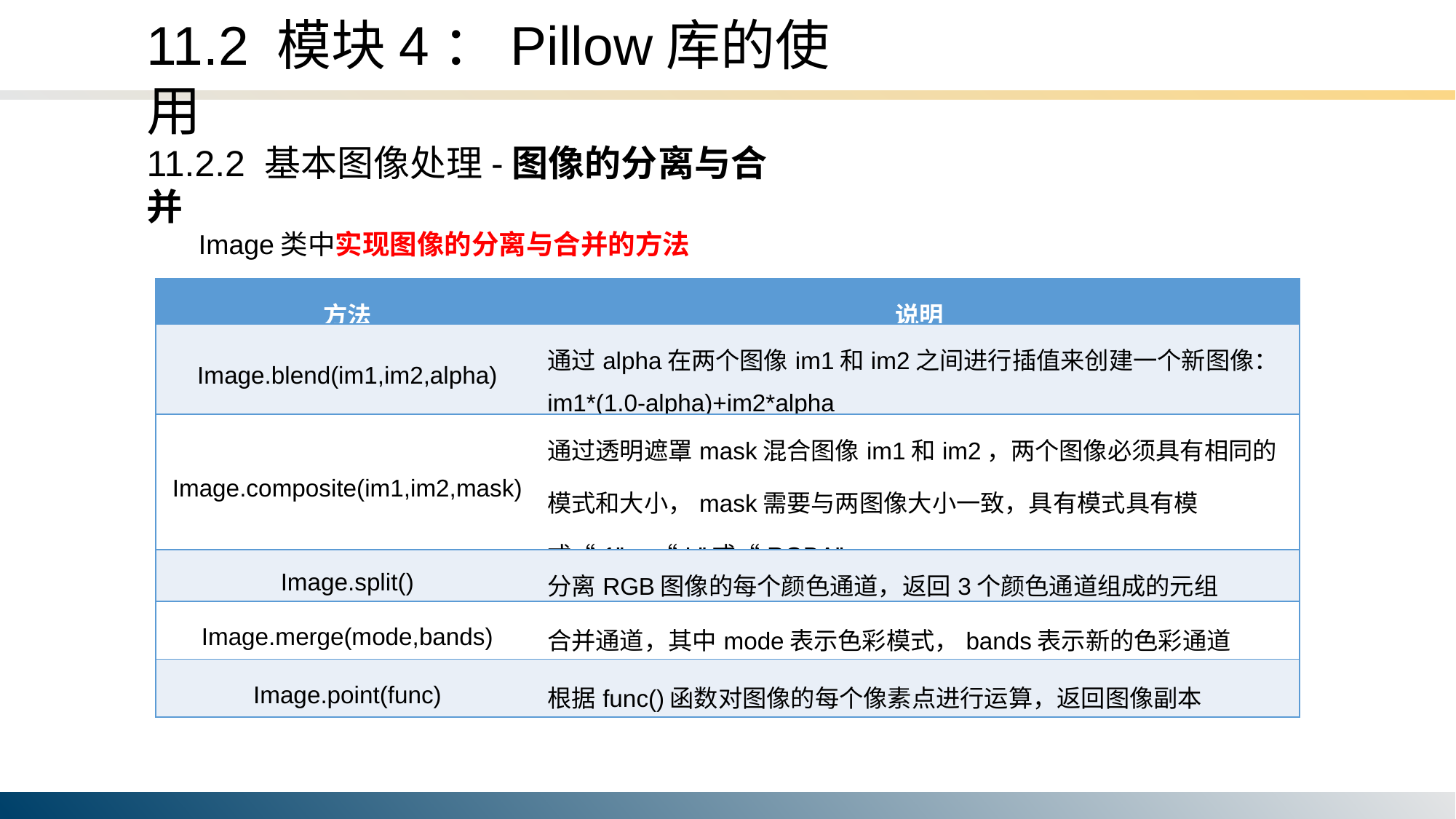

11.2 模块4：Pillow库的使用
11.2.2 基本图像处理-图像的分离与合并
Image类中实现图像的分离与合并的方法
| 方法 | 说明 |
| --- | --- |
| Image.blend(im1,im2,alpha) | 通过alpha在两个图像im1和im2之间进行插值来创建一个新图像：im1\*(1.0-alpha)+im2\*alpha |
| Image.composite(im1,im2,mask) | 通过透明遮罩mask混合图像im1和im2，两个图像必须具有相同的模式和大小，mask需要与两图像大小一致，具有模式具有模式“1”、“L”或“RGBA” |
| Image.split() | 分离RGB图像的每个颜色通道，返回3个颜色通道组成的元组 |
| Image.merge(mode,bands) | 合并通道，其中mode表示色彩模式，bands表示新的色彩通道 |
| Image.point(func) | 根据func()函数对图像的每个像素点进行运算，返回图像副本 |